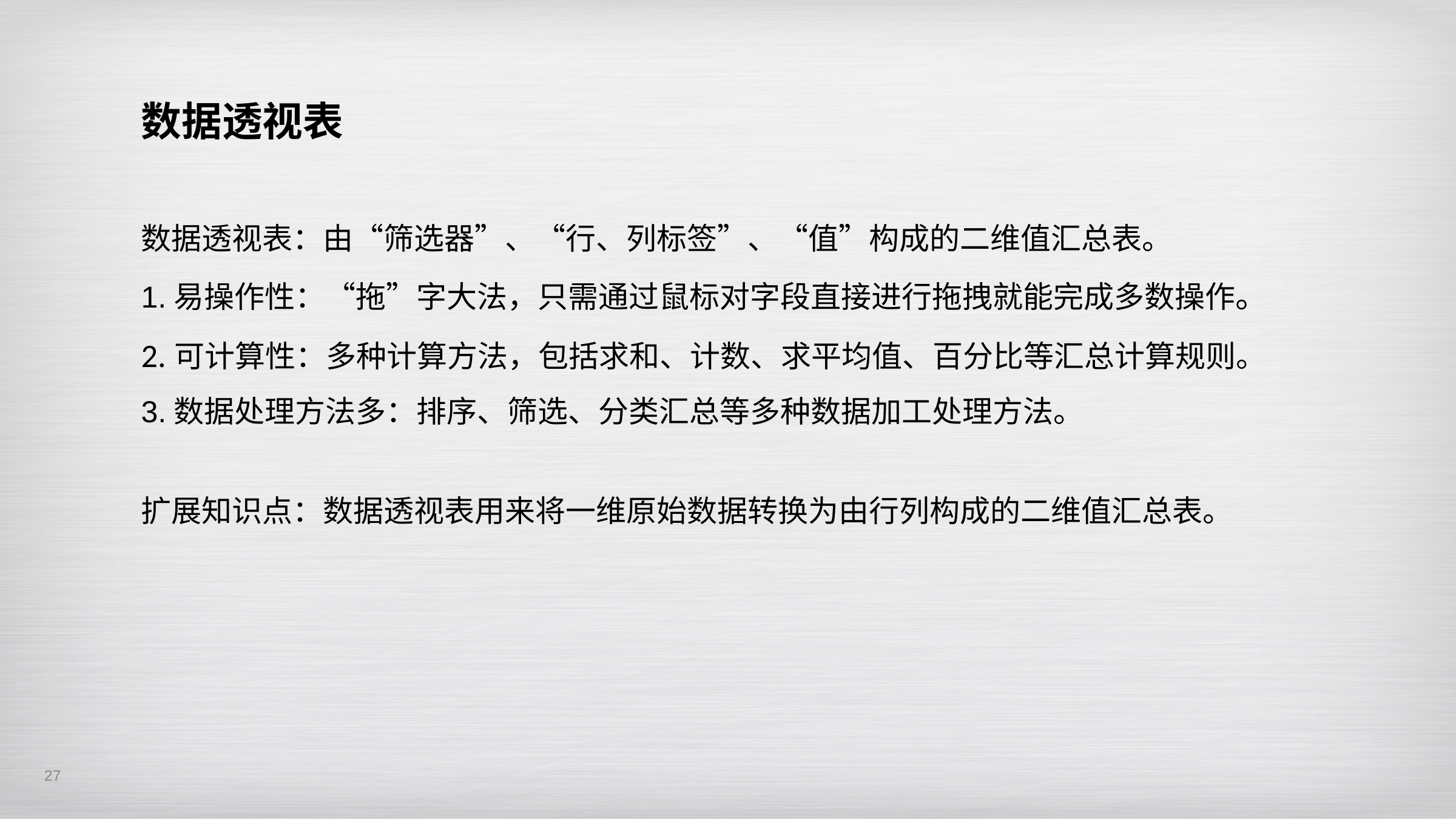

数据透视表
数据透视表：由“筛选器”、“行、列标签”、“值”构成的二维值汇总表。
1.易操作性：“拖”字大法，只需通过鼠标对字段直接进行拖拽就能完成多数操作。
2.可计算性：多种计算方法，包括求和、计数、求平均值、百分比等汇总计算规则。
3.数据处理方法多：排序、筛选、分类汇总等多种数据加工处理方法。
扩展知识点：数据透视表用来将一维原始数据转换为由行列构成的二维值汇总表。